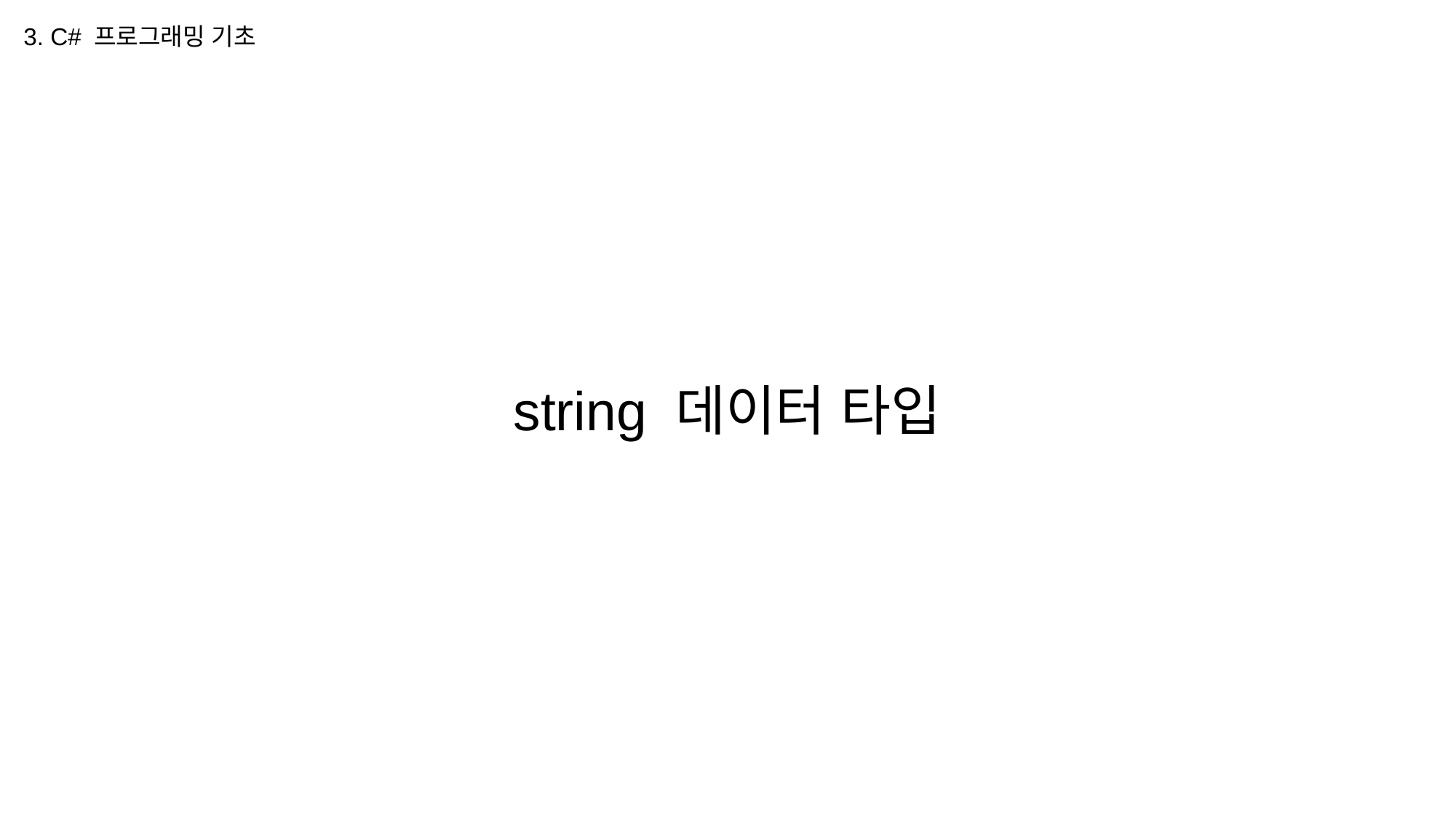

3. C# 프로그래밍 기초
string 데이터 타입